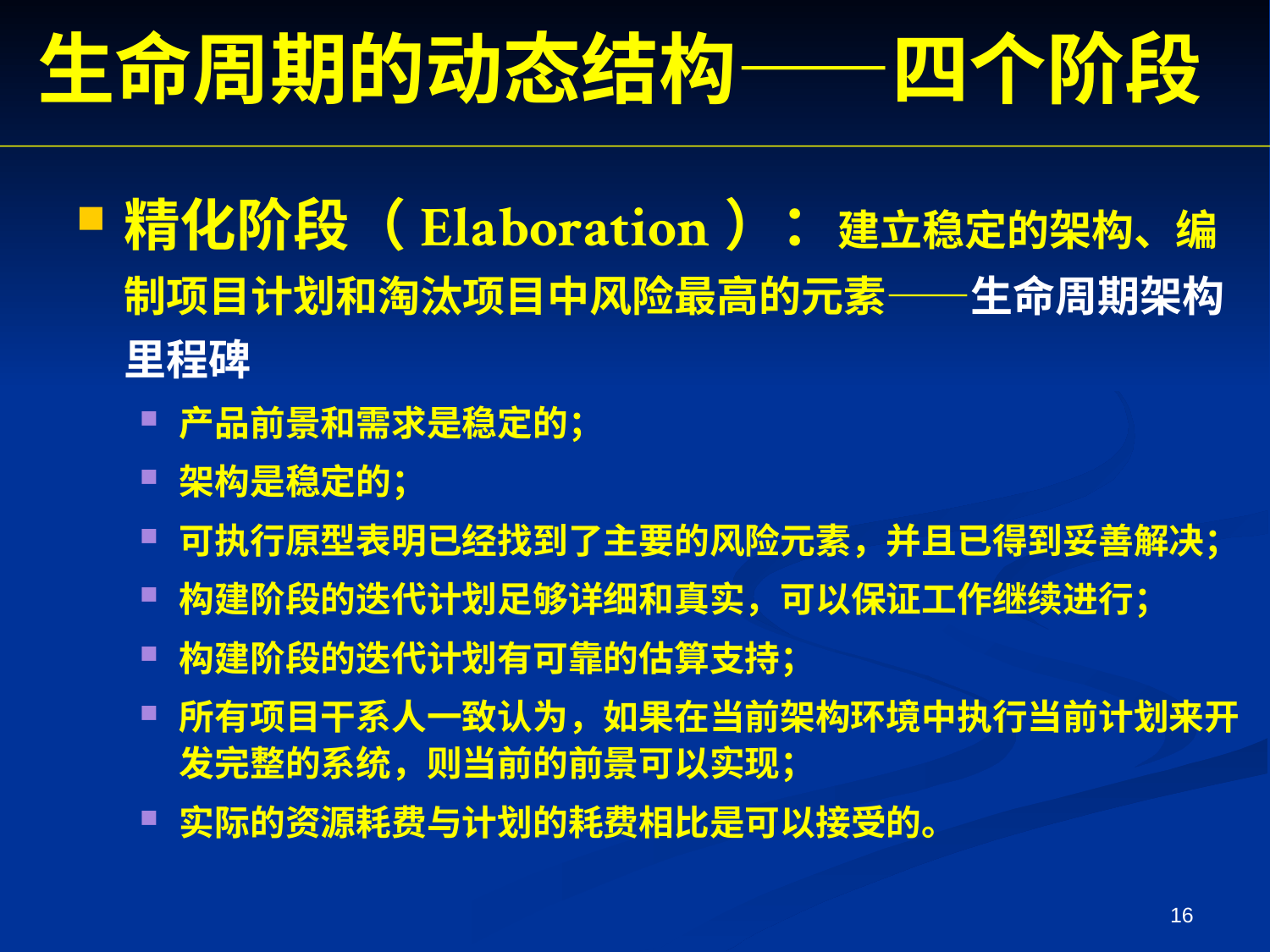

生命周期的动态结构——四个阶段

精化阶段（Elaboration）：建立稳定的架构、编制项目计划和淘汰项目中风险最高的元素——生命周期架构里程碑
产品前景和需求是稳定的；
架构是稳定的；
可执行原型表明已经找到了主要的风险元素，并且已得到妥善解决；
构建阶段的迭代计划足够详细和真实，可以保证工作继续进行；
构建阶段的迭代计划有可靠的估算支持；
所有项目干系人一致认为，如果在当前架构环境中执行当前计划来开发完整的系统，则当前的前景可以实现；
实际的资源耗费与计划的耗费相比是可以接受的。
16